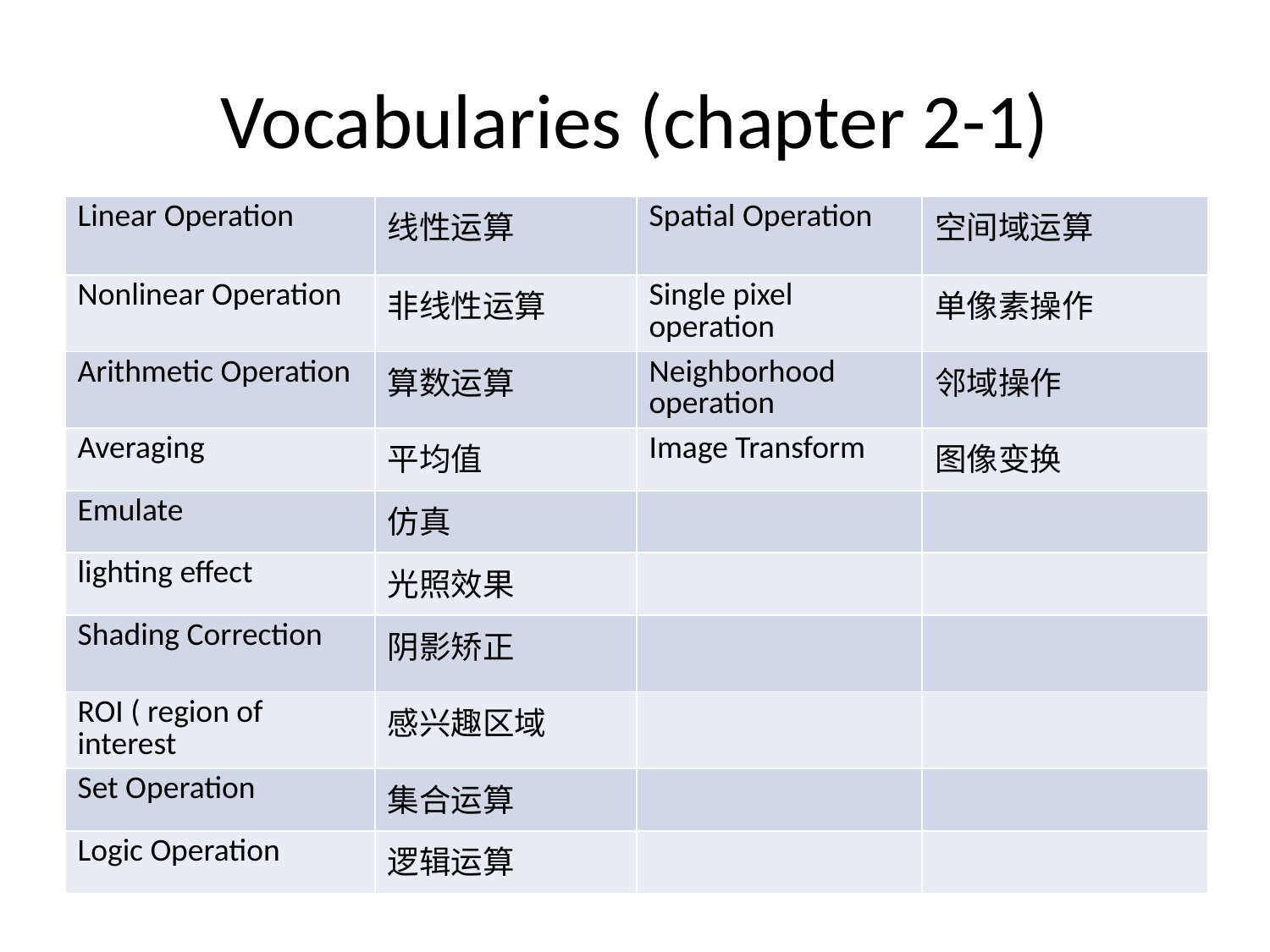

# Vocabularies (chapter 2-1)
| Linear Operation | 线性运算 | Spatial Operation | 空间域运算 |
| --- | --- | --- | --- |
| Nonlinear Operation | 非线性运算 | Single pixel operation | 单像素操作 |
| Arithmetic Operation | 算数运算 | Neighborhood operation | 邻域操作 |
| Averaging | 平均值 | Image Transform | 图像变换 |
| Emulate | 仿真 |  |  |
| lighting effect | 光照效果 |  |  |
| Shading Correction | 阴影矫正 |  |  |
| ROI ( region of interest | 感兴趣区域 |  |  |
| Set Operation | 集合运算 |  |  |
| Logic Operation | 逻辑运算 |  |  |